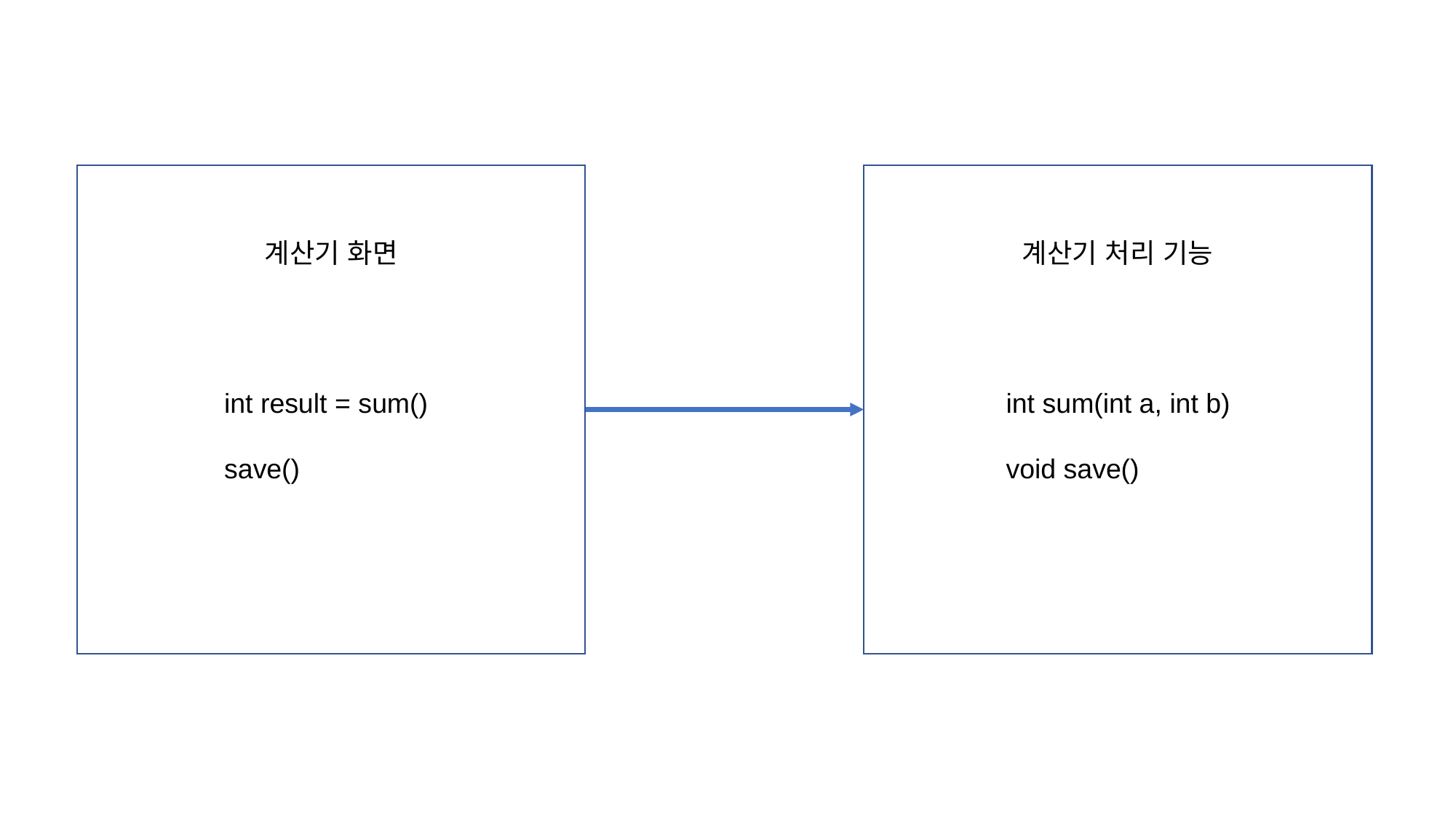

계산기 화면

계산기 처리 기능
int result = sum()

save()
int sum(int a, int b)

void save()